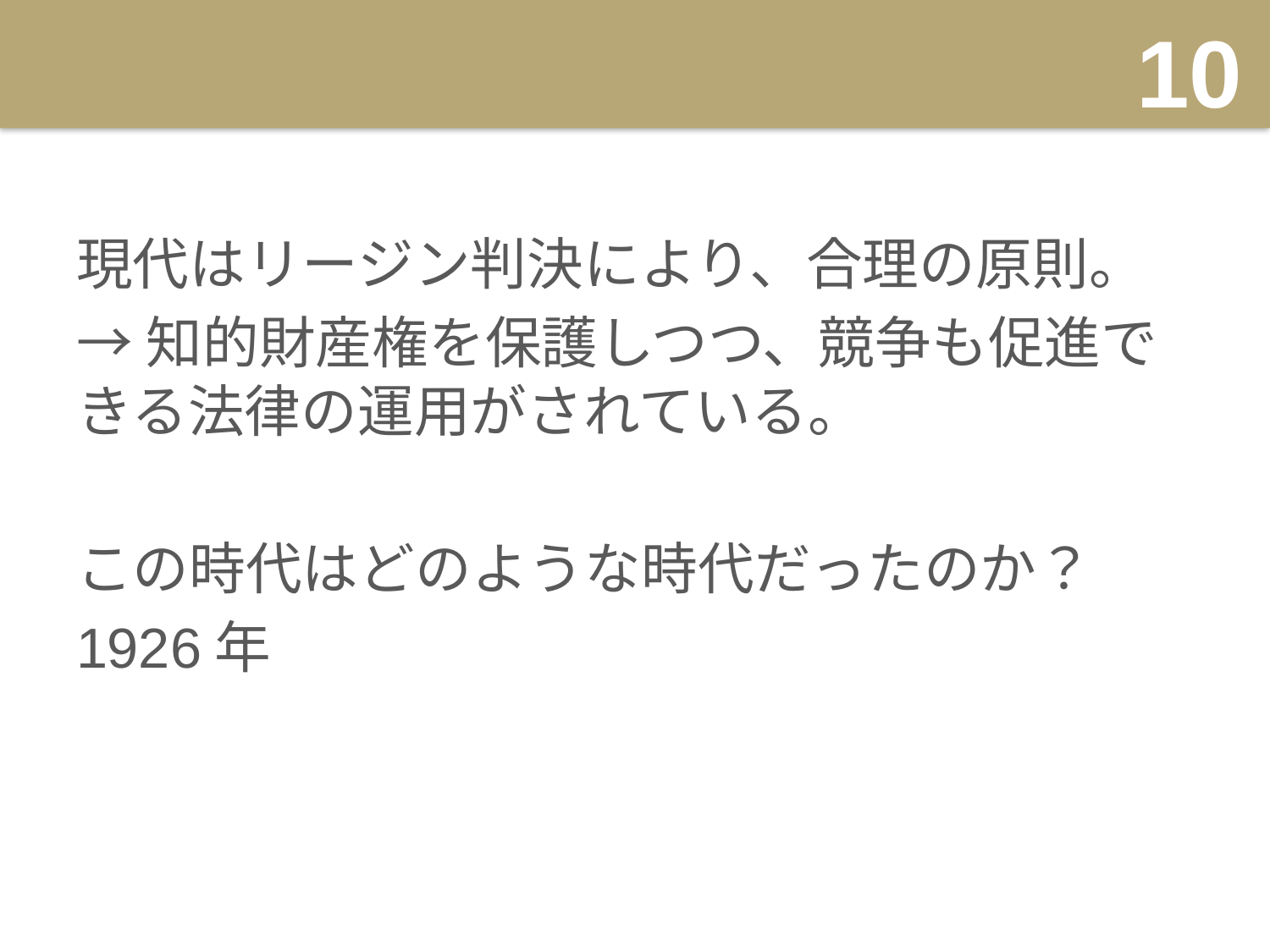

#
10
現代はリージン判決により、合理の原則。
→知的財産権を保護しつつ、競争も促進できる法律の運用がされている。

この時代はどのような時代だったのか？
1926年